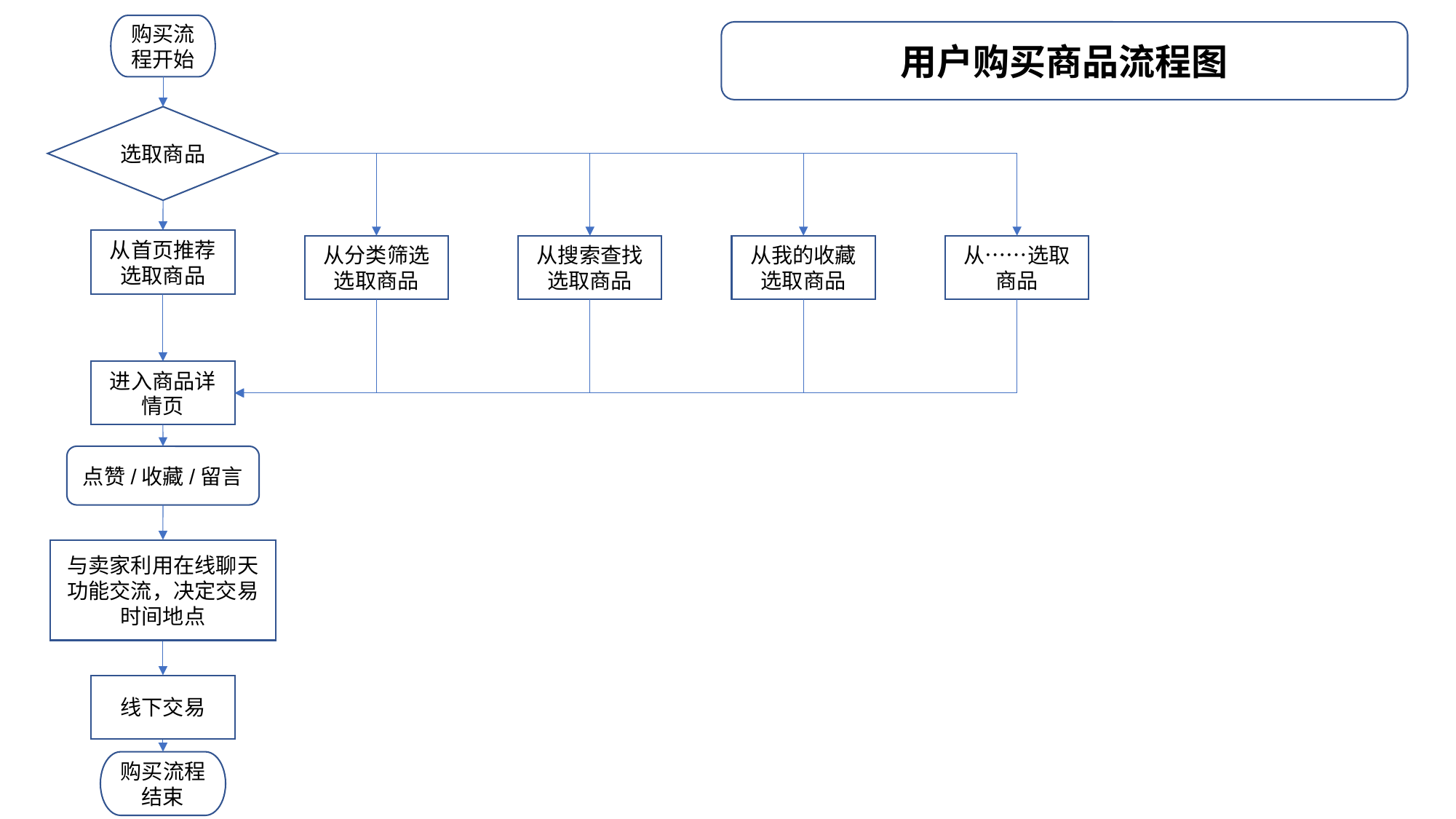

购买流程开始
用户购买商品流程图
选取商品
从首页推荐选取商品
从分类筛选选取商品
从搜索查找选取商品
从我的收藏选取商品
从……选取商品
进入商品详情页
点赞/收藏/留言
与卖家利用在线聊天功能交流，决定交易时间地点
线下交易
购买流程结束